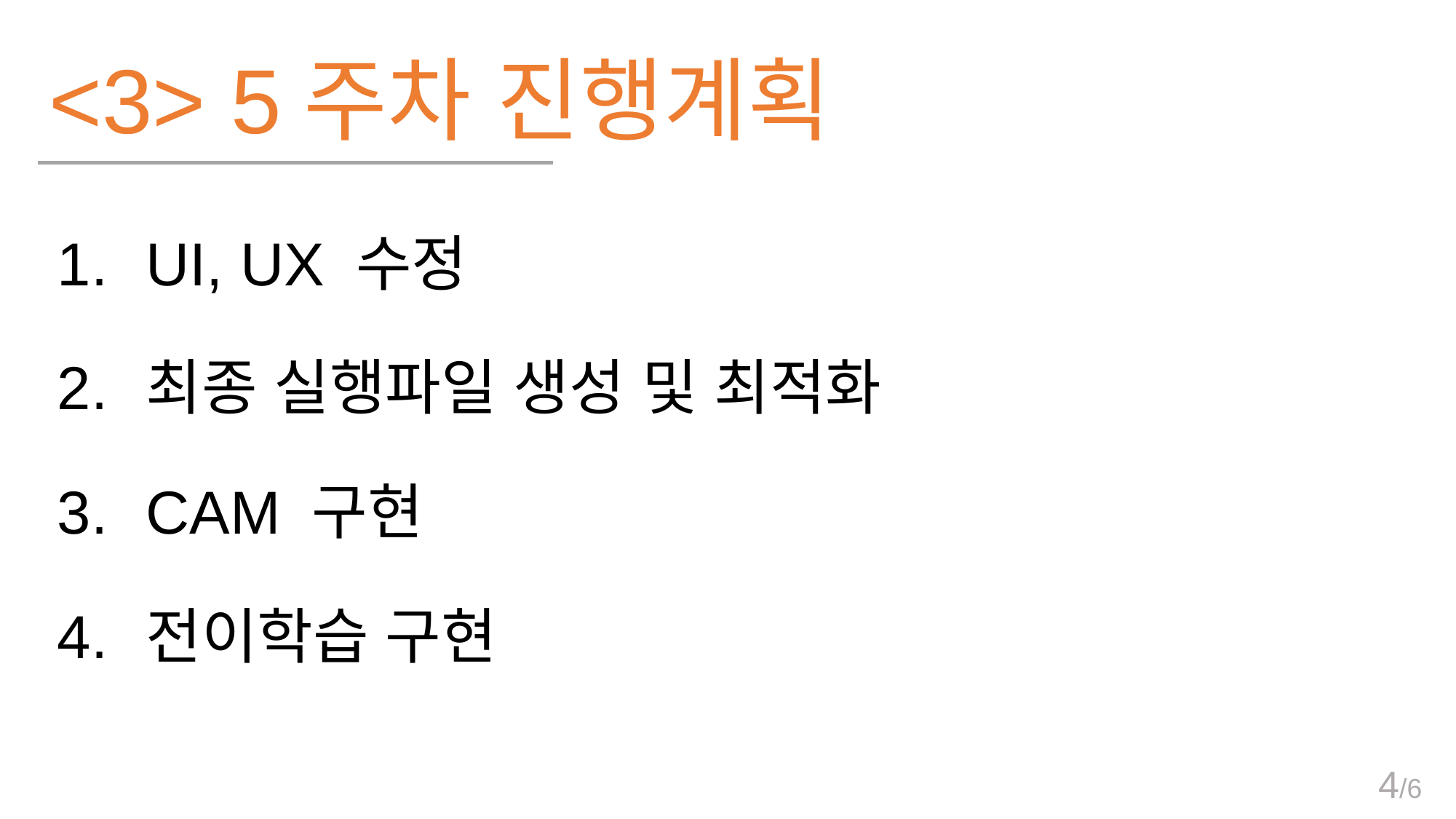

# <3> 5주차 진행계획
UI, UX 수정
최종 실행파일 생성 및 최적화
CAM 구현
전이학습 구현
4/6